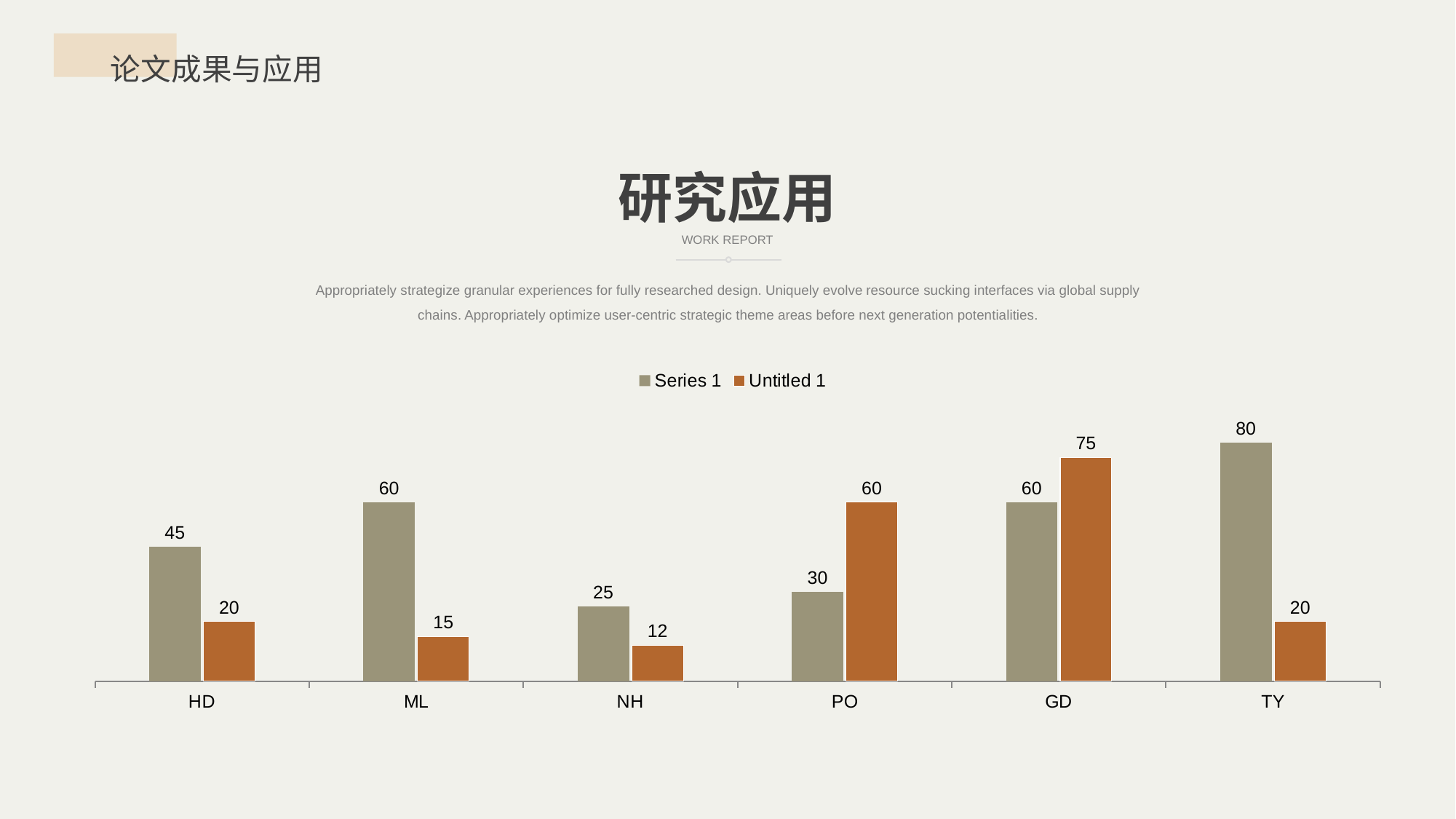

论文成果与应用

研究应用
WORK REPORT

Appropriately strategize granular experiences for fully researched design. Uniquely evolve resource sucking interfaces via global supply chains. Appropriately optimize user-centric strategic theme areas before next generation potentialities.

### Chart

| Category | Series 1 | Untitled 1 |
|---|---|---|
| HD | 45.0 | 20.0 |
| ML | 60.0 | 15.0 |
| NH | 25.0 | 12.0 |
| PO | 30.0 | 60.0 |
| GD | 60.0 | 75.0 |
| TY | 80.0 | 20.0 |